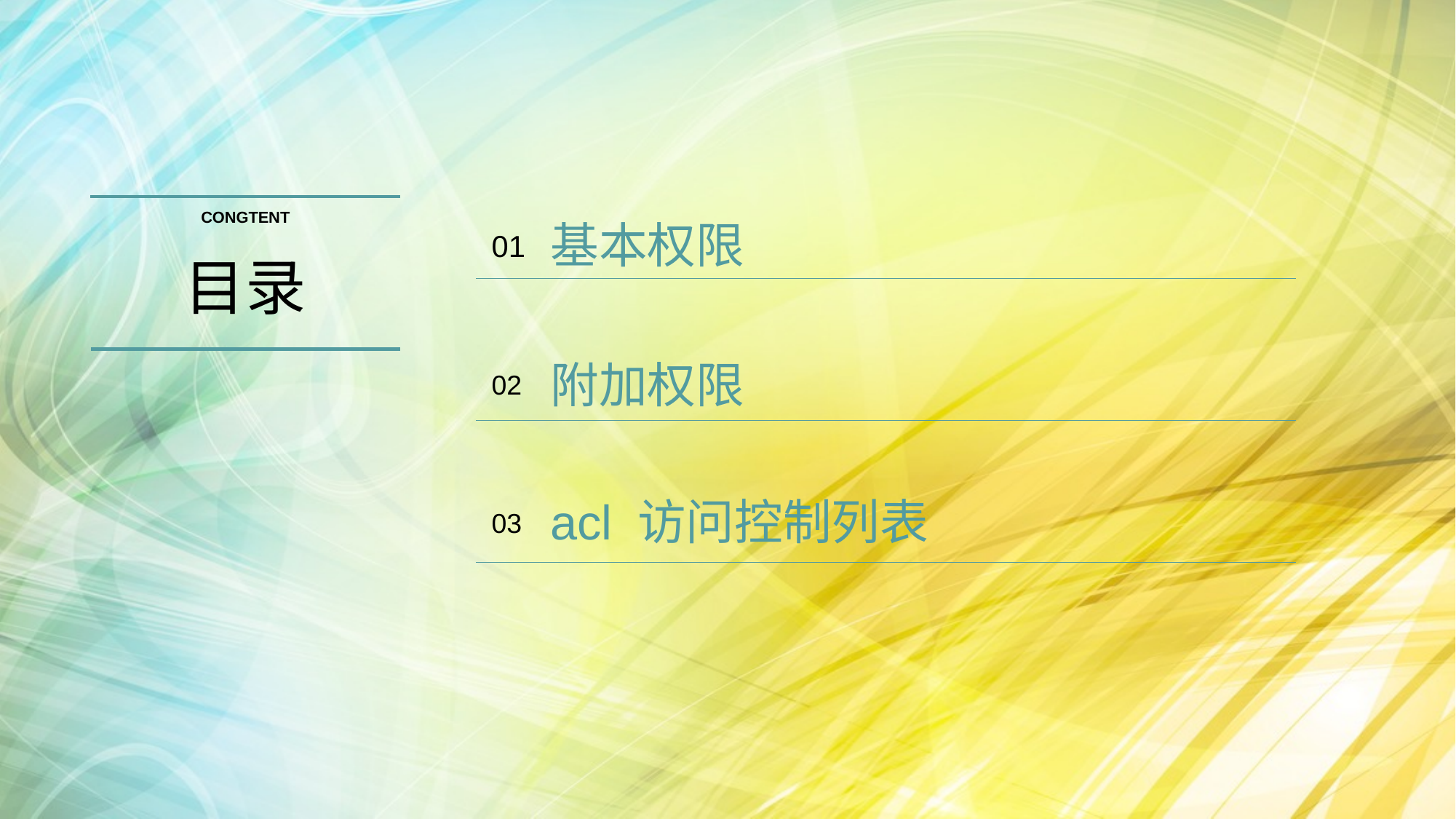

CONGTENT
基本权限
01
目录
附加权限
02
acl 访问控制列表
03